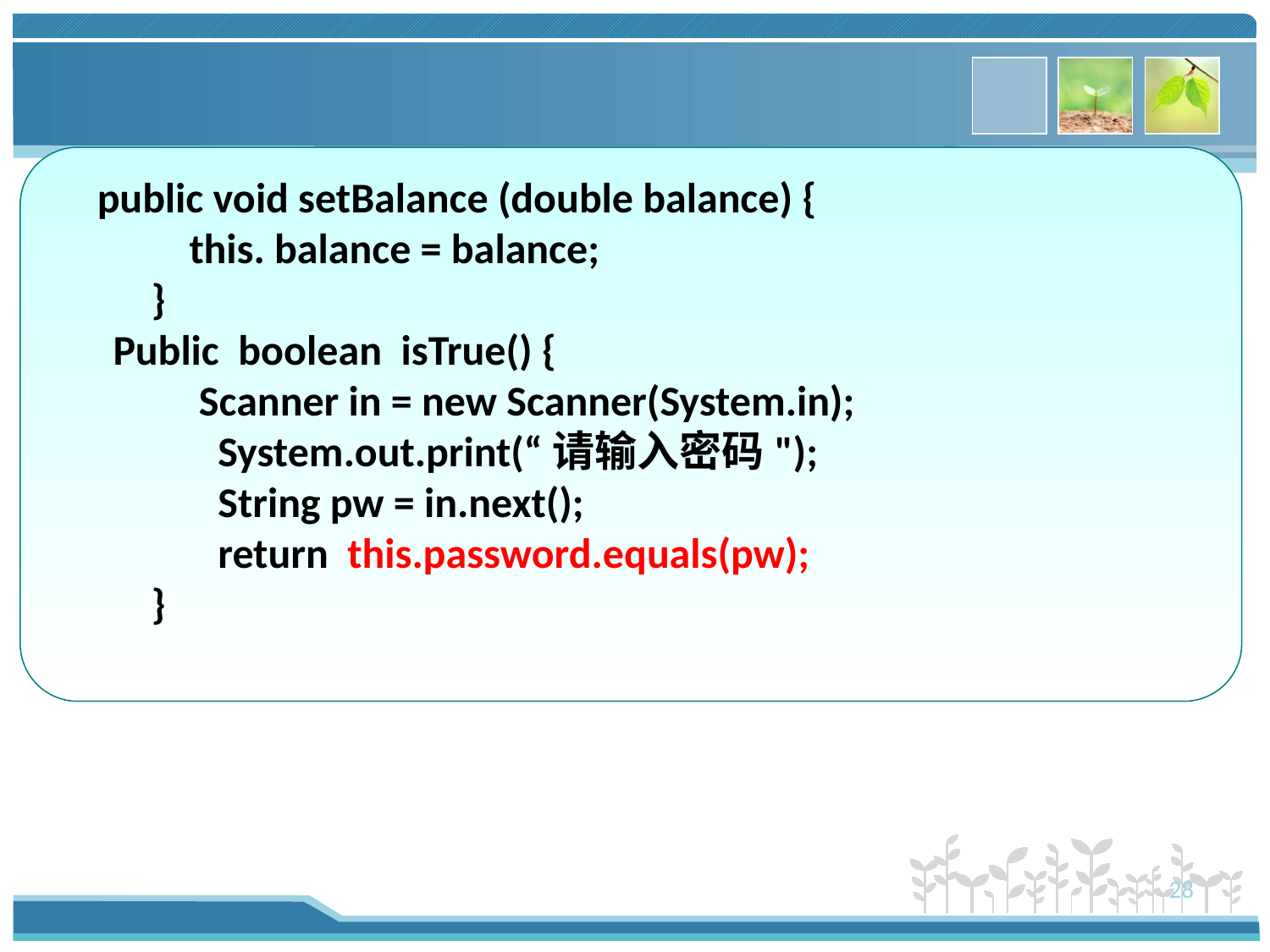

public void setBalance (double balance) {
        this. balance = balance;
    }
Public  boolean  isTrue() {
         Scanner in = new Scanner(System.in);
           System.out.print(“请输入密码");
           String pw = in.next();
           return  this.password.equals(pw);
    }

28